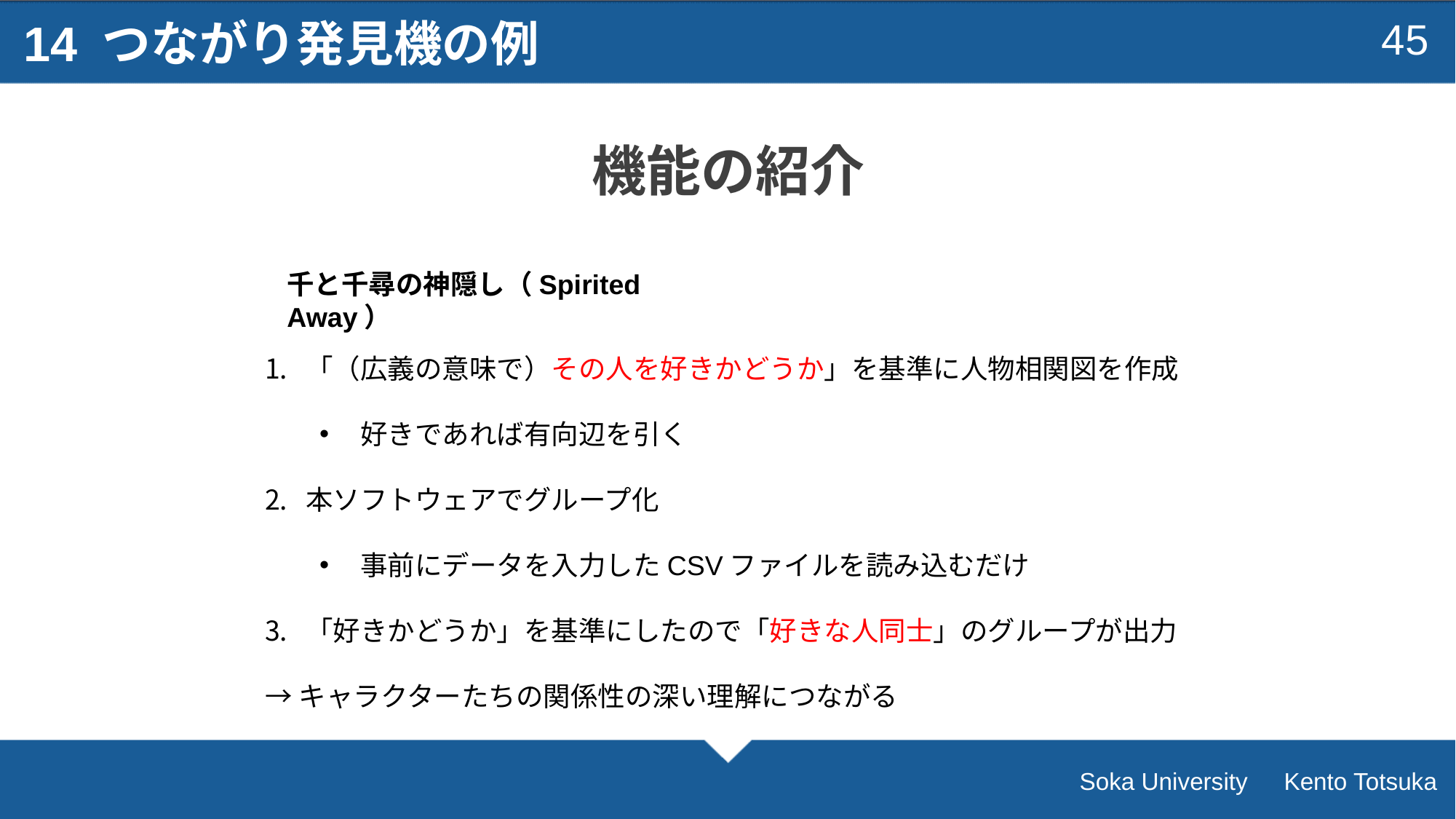

14 つながり発見機の例
45
機能の紹介
千と千尋の神隠し（Spirited Away）
「（広義の意味で）その人を好きかどうか」を基準に人物相関図を作成
好きであれば有向辺を引く
本ソフトウェアでグループ化
事前にデータを入力したCSVファイルを読み込むだけ
「好きかどうか」を基準にしたので「好きな人同士」のグループが出力
→キャラクターたちの関係性の深い理解につながる
Soka University　Kento Totsuka